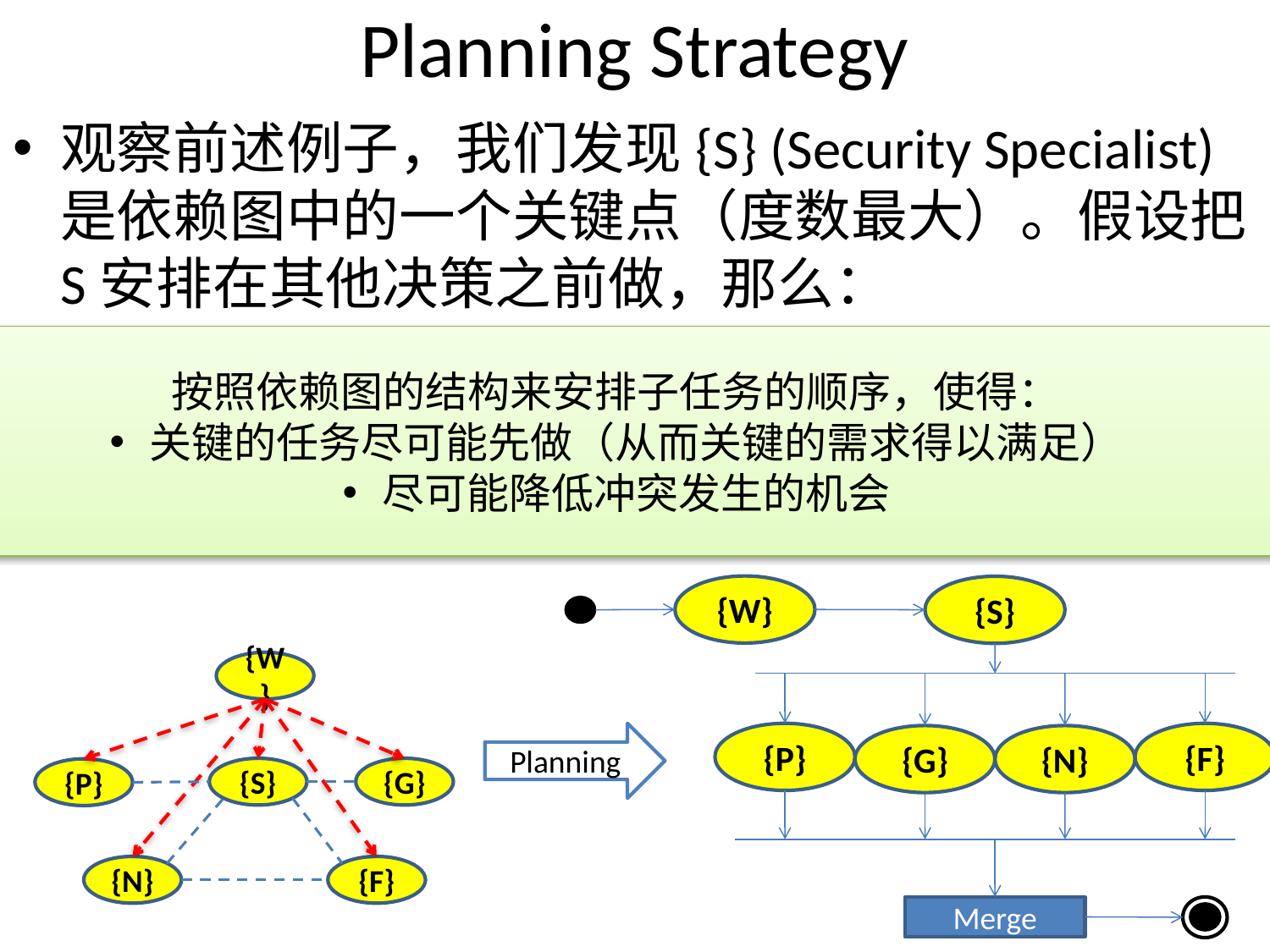

# Planning Strategy
观察前述例子，我们发现{S} (Security Specialist) 是依赖图中的一个关键点（度数最大）。假设把S安排在其他决策之前做，那么：
将不存在例子中出现的两个冲突，从而使得关键的Security需求最大程度得到满足（因为解决冲突有可能会改变{S}中的决策）
按照依赖图的结构来安排子任务的顺序，使得：
关键的任务尽可能先做（从而关键的需求得以满足）
尽可能降低冲突发生的机会
{W}
{S}

{W}
{S}
{G}
{P}
{N}
{F}
Planning
{P}
{F}
{G}
{N}
Merge